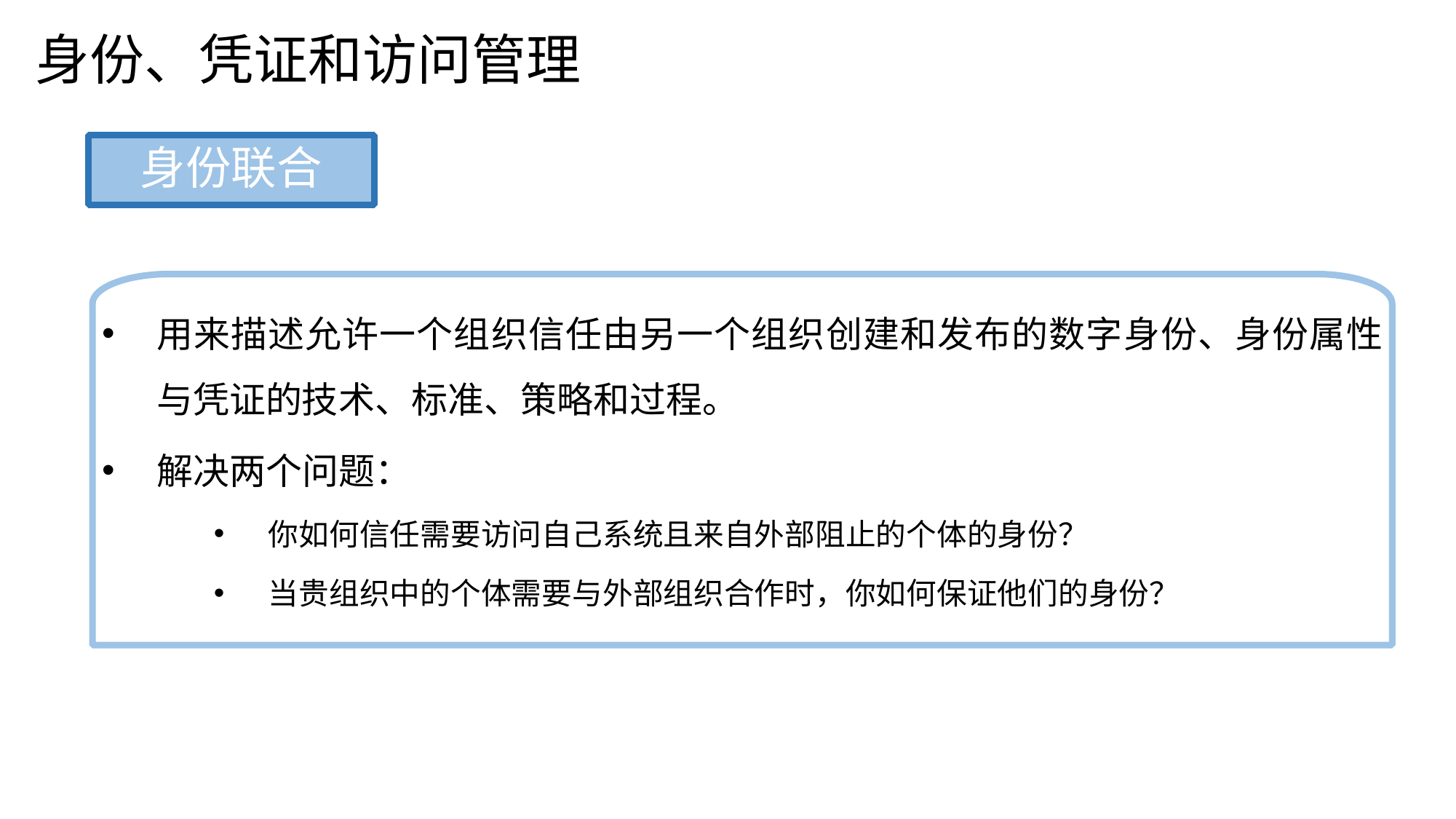

身份、凭证和访问管理
身份联合
用来描述允许一个组织信任由另一个组织创建和发布的数字身份、身份属性与凭证的技术、标准、策略和过程。
解决两个问题：
你如何信任需要访问自己系统且来自外部阻止的个体的身份？
当贵组织中的个体需要与外部组织合作时，你如何保证他们的身份？